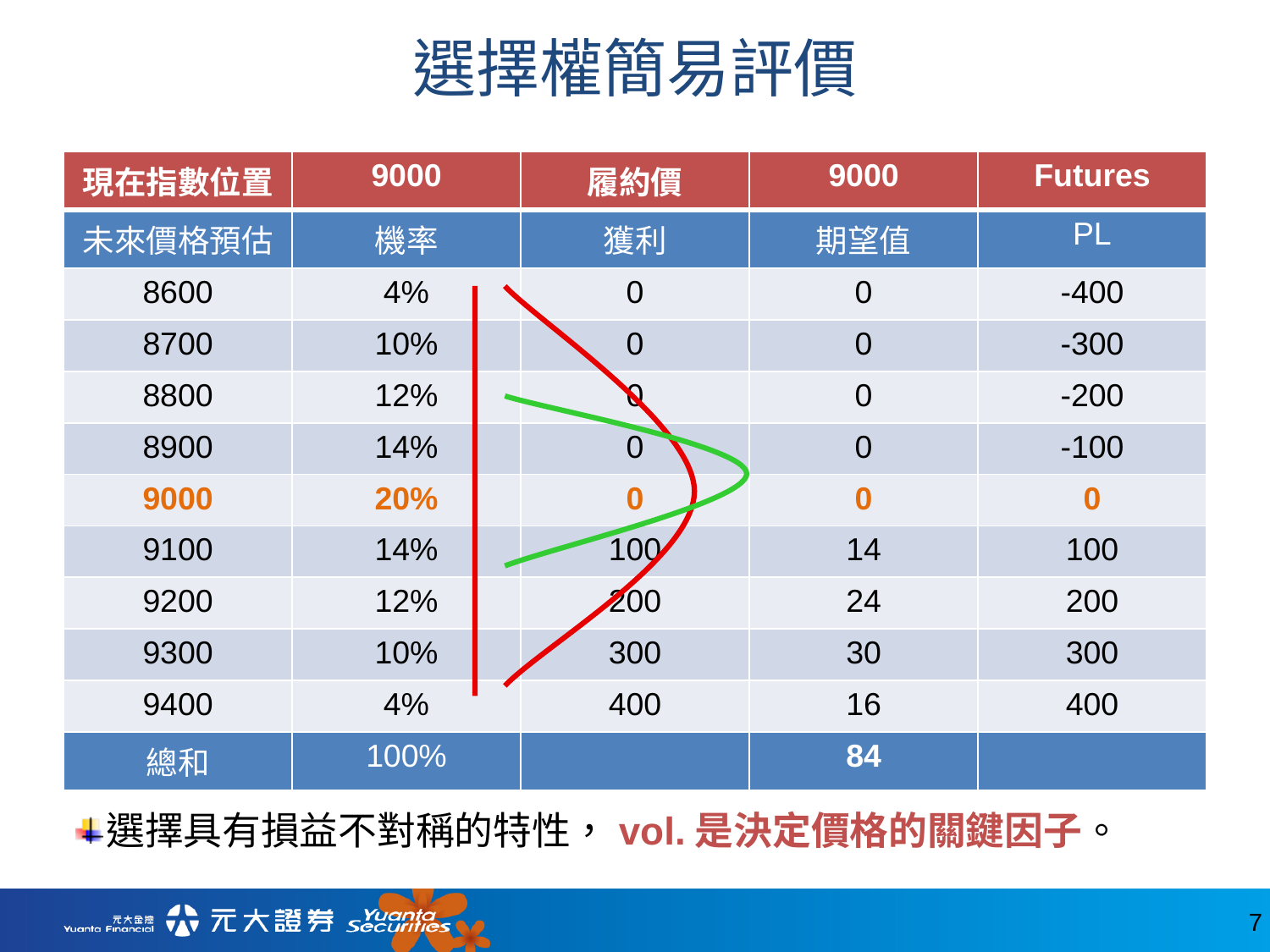

# 選擇權簡易評價
| 現在指數位置 | 9000 | 履約價 | 9000 | Futures |
| --- | --- | --- | --- | --- |
| 未來價格預估 | 機率 | 獲利 | 期望值 | PL |
| 8600 | 4% | 0 | 0 | -400 |
| 8700 | 10% | 0 | 0 | -300 |
| 8800 | 12% | 0 | 0 | -200 |
| 8900 | 14% | 0 | 0 | -100 |
| 9000 | 20% | 0 | 0 | 0 |
| 9100 | 14% | 100 | 14 | 100 |
| 9200 | 12% | 200 | 24 | 200 |
| 9300 | 10% | 300 | 30 | 300 |
| 9400 | 4% | 400 | 16 | 400 |
| 總和 | 100% |  | 84 |  |

選擇具有損益不對稱的特性，vol.是決定價格的關鍵因子。
7